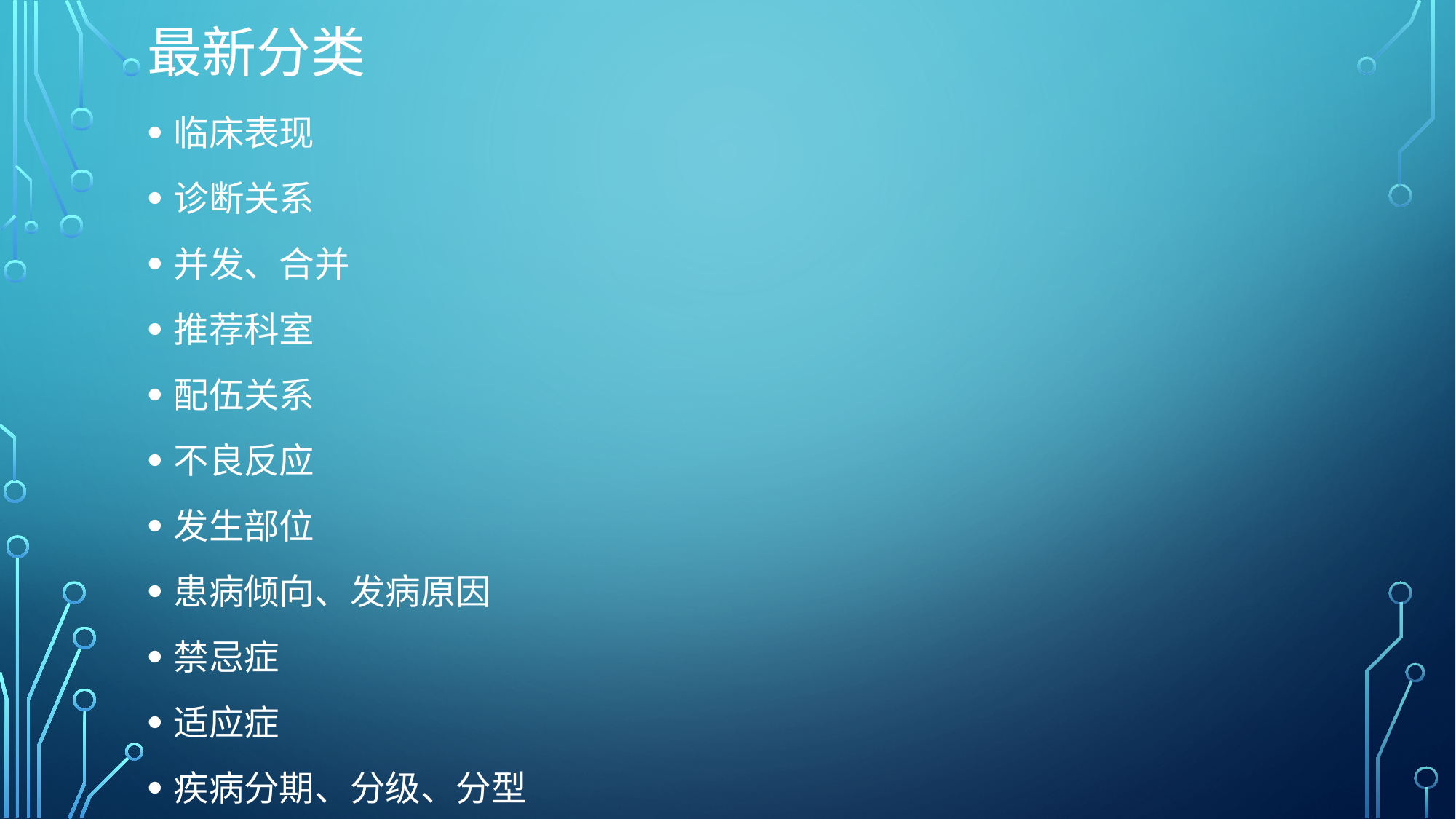

# 最新分类
临床表现
诊断关系
并发、合并
推荐科室
配伍关系
不良反应
发生部位
患病倾向、发病原因
禁忌症
适应症
疾病分期、分级、分型